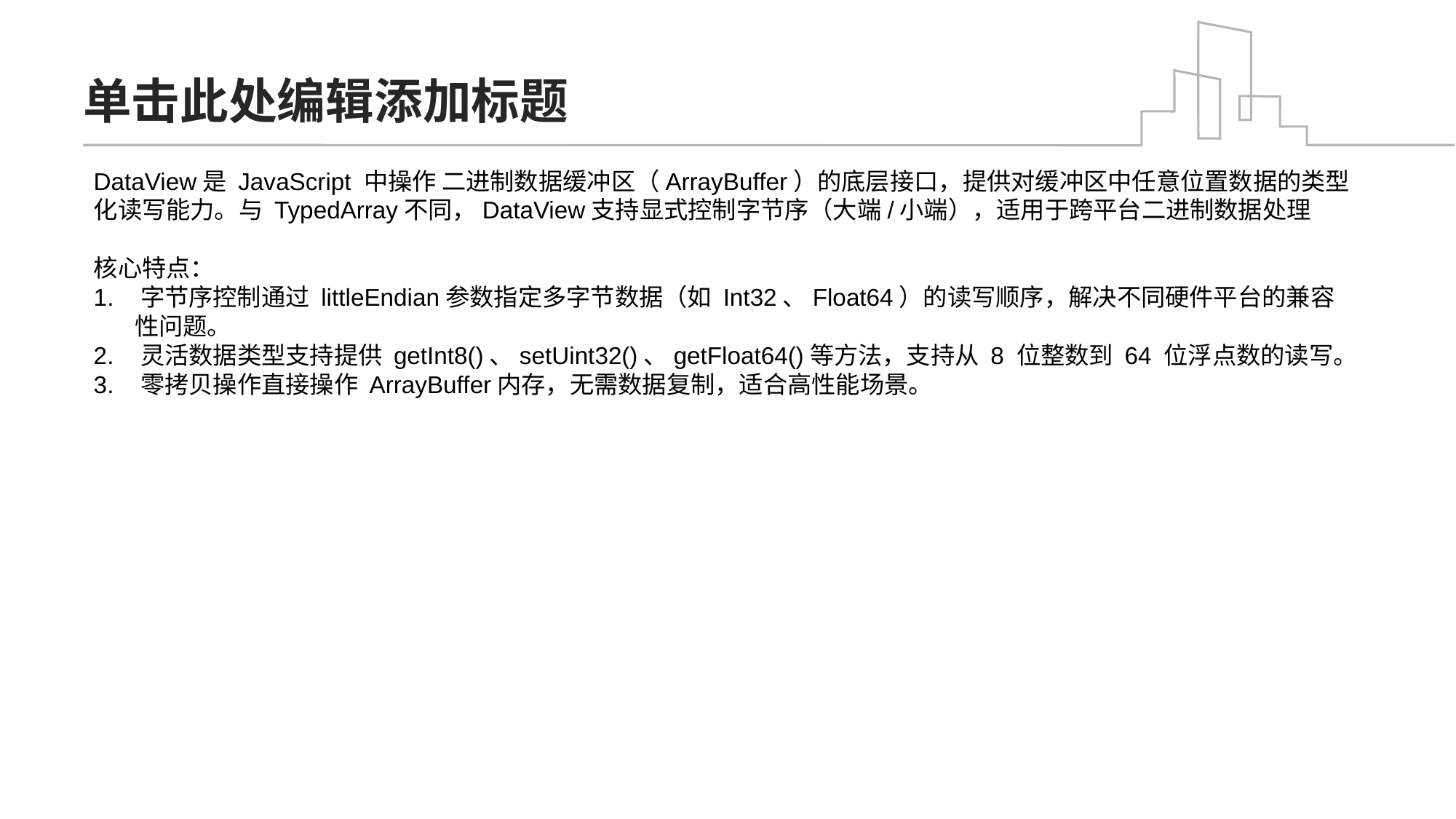

# 单击此处编辑添加标题
DataView是 JavaScript 中操作 ​​二进制数据缓冲区​​（ArrayBuffer）的底层接口，提供对缓冲区中任意位置数据的类型化读写能力。与 TypedArray不同，DataView支持​​显式控制字节序​​（大端/小端），适用于跨平台二进制数据处理

核心特点​​：
​​字节序控制​​通过 littleEndian参数指定多字节数据（如 Int32、Float64）的读写顺序，解决不同硬件平台的兼容性问题。
​​灵活数据类型支持​​提供 getInt8()、setUint32()、getFloat64()等方法，支持从 8 位整数到 64 位浮点数的读写。
​​零拷贝操作​​直接操作 ArrayBuffer内存，无需数据复制，适合高性能场景。